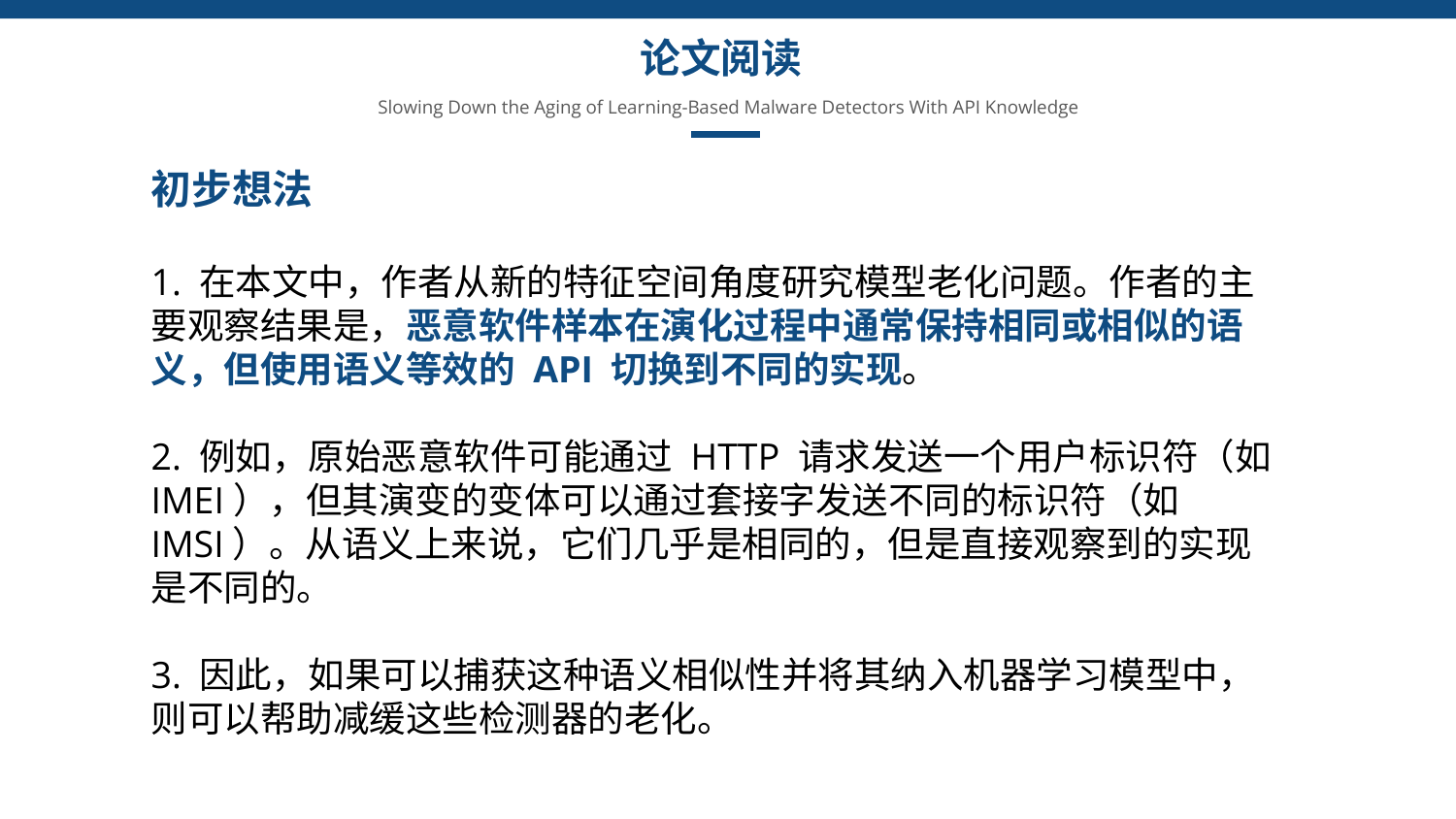

论文阅读
Slowing Down the Aging of Learning-Based Malware Detectors With API Knowledge
初步想法
1. 在本文中，作者从新的特征空间角度研究模型老化问题。作者的主要观察结果是，恶意软件样本在演化过程中通常保持相同或相似的语义，但使用语义等效的 API 切换到不同的实现。

2. 例如，原始恶意软件可能通过 HTTP 请求发送一个用户标识符（如 IMEI），但其演变的变体可以通过套接字发送不同的标识符（如 IMSI）。从语义上来说，它们几乎是相同的，但是直接观察到的实现是不同的。

3. 因此，如果可以捕获这种语义相似性并将其纳入机器学习模型中，则可以帮助减缓这些检测器的老化。